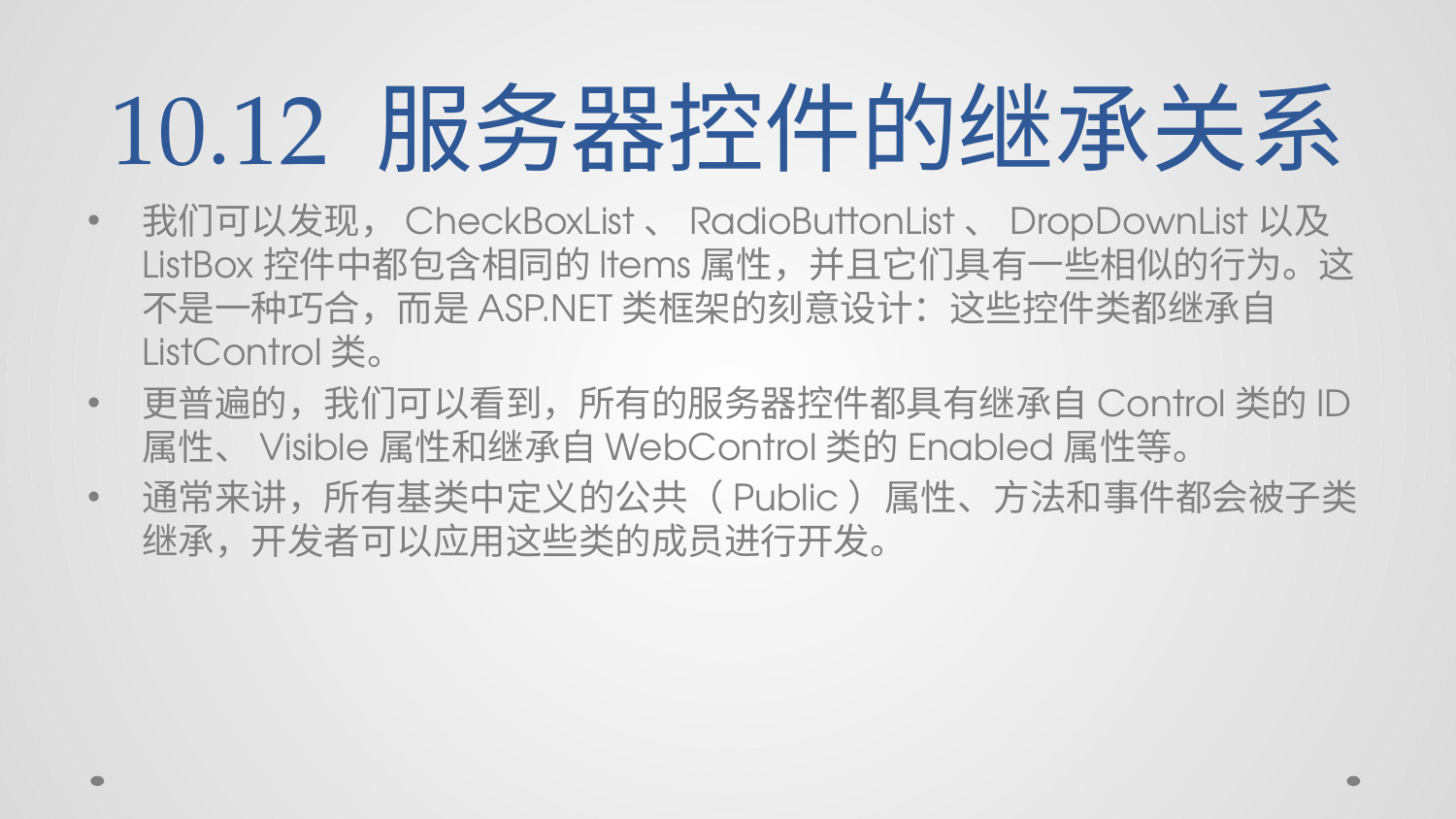

# 10.12 服务器控件的继承关系
我们可以发现，CheckBoxList、RadioButtonList、DropDownList以及ListBox控件中都包含相同的Items属性，并且它们具有一些相似的行为。这不是一种巧合，而是ASP.NET类框架的刻意设计：这些控件类都继承自ListControl类。
更普遍的，我们可以看到，所有的服务器控件都具有继承自Control类的ID属性、Visible属性和继承自WebControl类的Enabled属性等。
通常来讲，所有基类中定义的公共（Public）属性、方法和事件都会被子类继承，开发者可以应用这些类的成员进行开发。